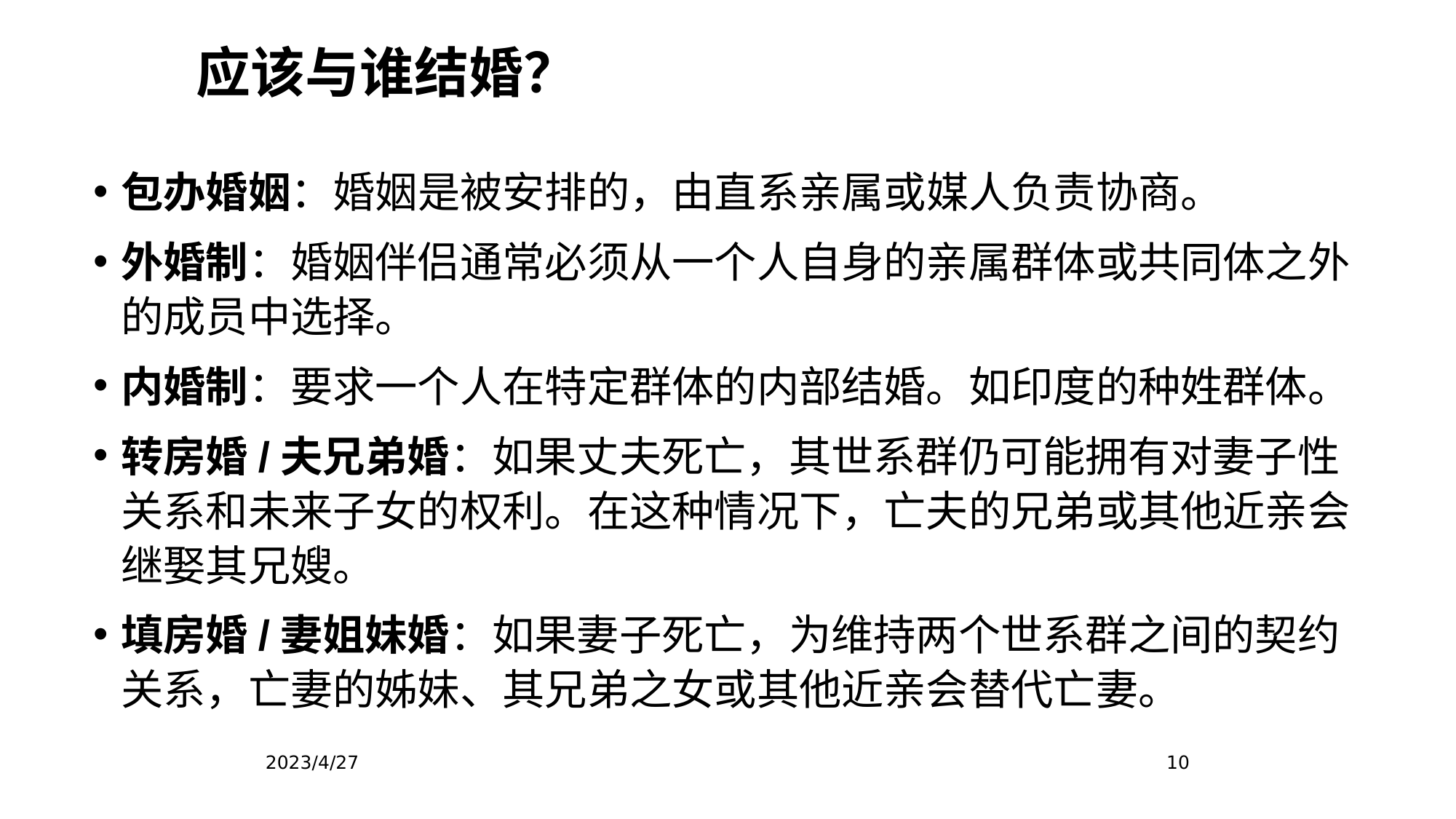

应该与谁结婚？
包办婚姻：婚姻是被安排的，由直系亲属或媒人负责协商。
外婚制：婚姻伴侣通常必须从一个人自身的亲属群体或共同体之外的成员中选择。
内婚制：要求一个人在特定群体的内部结婚。如印度的种姓群体。
转房婚/夫兄弟婚：如果丈夫死亡，其世系群仍可能拥有对妻子性关系和未来子女的权利。在这种情况下，亡夫的兄弟或其他近亲会继娶其兄嫂。
填房婚/妻姐妹婚：如果妻子死亡，为维持两个世系群之间的契约关系，亡妻的姊妹、其兄弟之女或其他近亲会替代亡妻。
2023/4/27
10